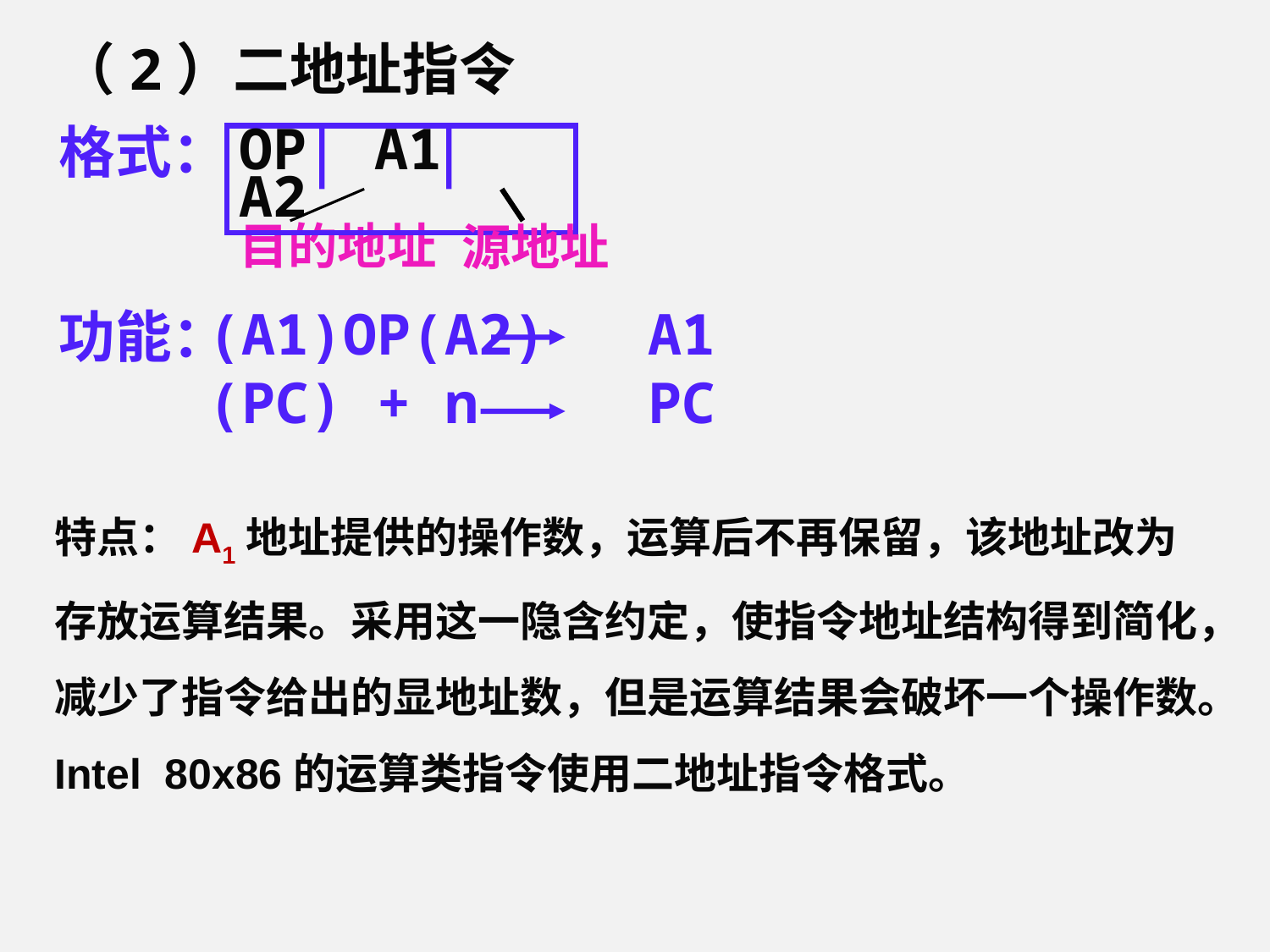

（2）二地址指令
格式：
OP  A1  A2

目的地址
源地址
功能：
(A1)OP(A2)   A1
(PC) + n     PC

特点：A1地址提供的操作数，运算后不再保留，该地址改为存放运算结果。采用这一隐含约定，使指令地址结构得到简化，减少了指令给出的显地址数，但是运算结果会破坏一个操作数。Intel  80x86的运算类指令使用二地址指令格式。
47